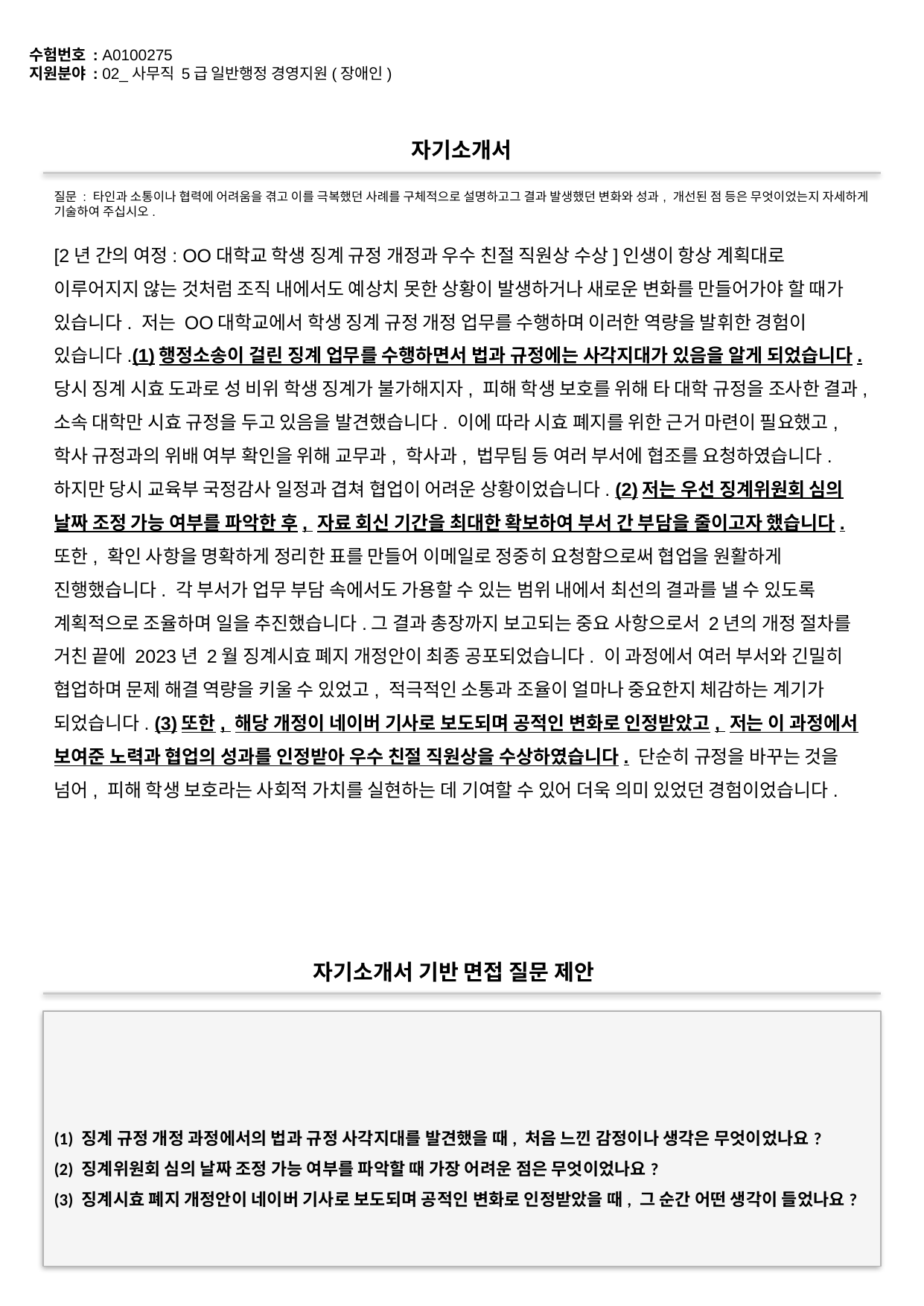

수험번호 : A0100275
지원분야 : 02_사무직 5급 일반행정 경영지원(장애인)
#

자기소개서

질문 : 타인과 소통이나 협력에 어려움을 겪고 이를 극복했던 사례를 구체적으로 설명하고그 결과 발생했던 변화와 성과, 개선된 점 등은 무엇이었는지 자세하게 기술하여 주십시오.

[2년 간의 여정: OO대학교 학생 징계 규정 개정과 우수 친절 직원상 수상]인생이 항상 계획대로 이루어지지 않는 것처럼 조직 내에서도 예상치 못한 상황이 발생하거나 새로운 변화를 만들어가야 할 때가 있습니다. 저는 OO대학교에서 학생 징계 규정 개정 업무를 수행하며 이러한 역량을 발휘한 경험이 있습니다.(1)행정소송이 걸린 징계 업무를 수행하면서 법과 규정에는 사각지대가 있음을 알게 되었습니다. 당시 징계 시효 도과로 성 비위 학생 징계가 불가해지자, 피해 학생 보호를 위해 타 대학 규정을 조사한 결과, 소속 대학만 시효 규정을 두고 있음을 발견했습니다. 이에 따라 시효 폐지를 위한 근거 마련이 필요했고, 학사 규정과의 위배 여부 확인을 위해 교무과, 학사과, 법무팀 등 여러 부서에 협조를 요청하였습니다. 하지만 당시 교육부 국정감사 일정과 겹쳐 협업이 어려운 상황이었습니다. (2)저는 우선 징계위원회 심의 날짜 조정 가능 여부를 파악한 후, 자료 회신 기간을 최대한 확보하여 부서 간 부담을 줄이고자 했습니다. 또한, 확인 사항을 명확하게 정리한 표를 만들어 이메일로 정중히 요청함으로써 협업을 원활하게 진행했습니다. 각 부서가 업무 부담 속에서도 가용할 수 있는 범위 내에서 최선의 결과를 낼 수 있도록 계획적으로 조율하며 일을 추진했습니다.그 결과 총장까지 보고되는 중요 사항으로서 2년의 개정 절차를 거친 끝에 2023년 2월 징계시효 폐지 개정안이 최종 공포되었습니다. 이 과정에서 여러 부서와 긴밀히 협업하며 문제 해결 역량을 키울 수 있었고, 적극적인 소통과 조율이 얼마나 중요한지 체감하는 계기가 되었습니다. (3)또한, 해당 개정이 네이버 기사로 보도되며 공적인 변화로 인정받았고, 저는 이 과정에서 보여준 노력과 협업의 성과를 인정받아 우수 친절 직원상을 수상하였습니다. 단순히 규정을 바꾸는 것을 넘어, 피해 학생 보호라는 사회적 가치를 실현하는 데 기여할 수 있어 더욱 의미 있었던 경험이었습니다.

자기소개서 기반 면접 질문 제안

(1) 징계 규정 개정 과정에서의 법과 규정 사각지대를 발견했을 때, 처음 느낀 감정이나 생각은 무엇이었나요?
(2) 징계위원회 심의 날짜 조정 가능 여부를 파악할 때 가장 어려운 점은 무엇이었나요?
(3) 징계시효 폐지 개정안이 네이버 기사로 보도되며 공적인 변화로 인정받았을 때, 그 순간 어떤 생각이 들었나요?